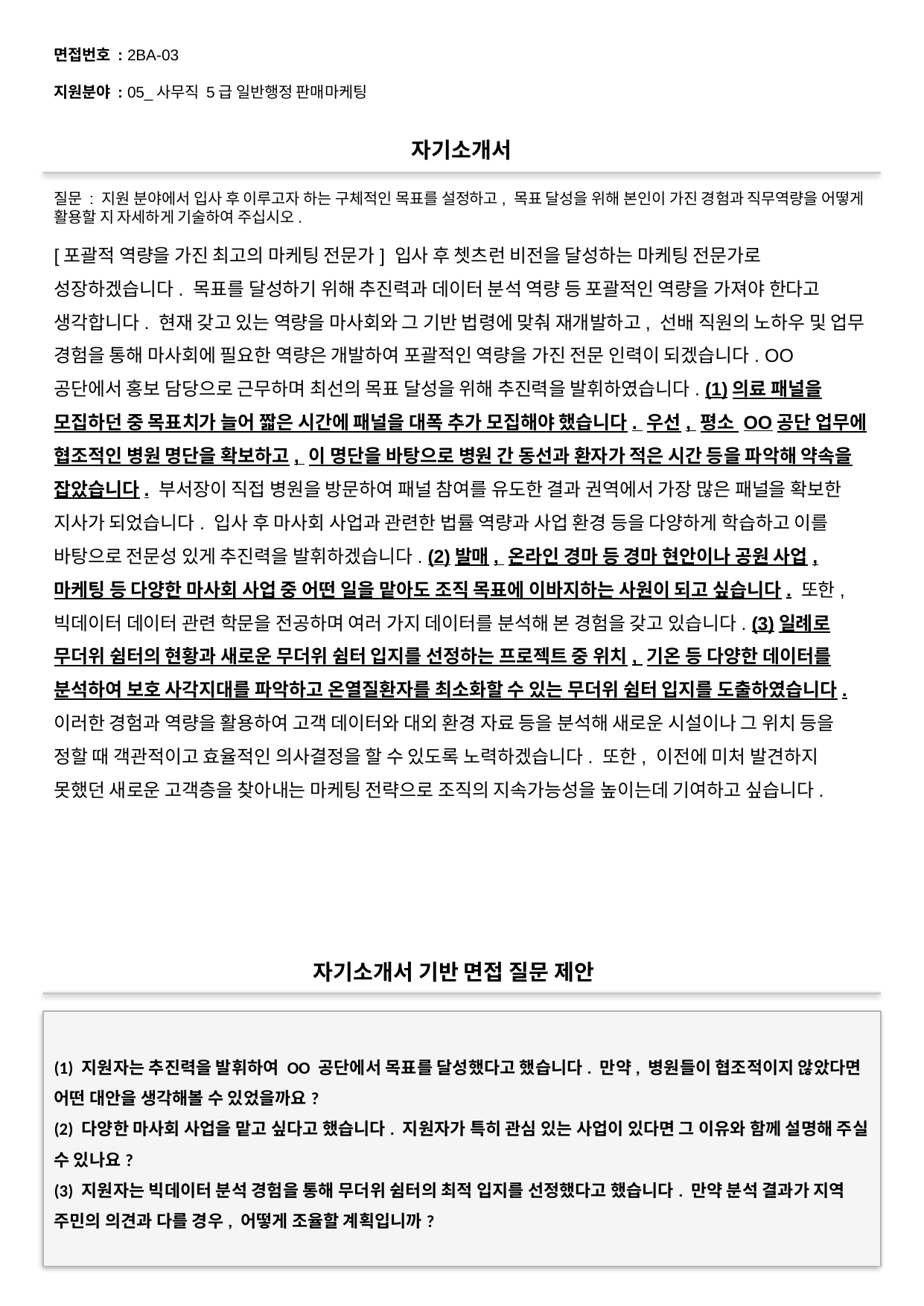

면접번호 : 2BA-03

지원분야 : 05_사무직 5급 일반행정 판매마케팅
#

자기소개서

질문 : 지원 분야에서 입사 후 이루고자 하는 구체적인 목표를 설정하고, 목표 달성을 위해 본인이 가진 경험과 직무역량을 어떻게 활용할 지 자세하게 기술하여 주십시오.

[포괄적 역량을 가진 최고의 마케팅 전문가] 입사 후 쳇츠런 비전을 달성하는 마케팅 전문가로 성장하겠습니다. 목표를 달성하기 위해 추진력과 데이터 분석 역량 등 포괄적인 역량을 가져야 한다고 생각합니다. 현재 갖고 있는 역량을 마사회와 그 기반 법령에 맞춰 재개발하고, 선배 직원의 노하우 및 업무 경험을 통해 마사회에 필요한 역량은 개발하여 포괄적인 역량을 가진 전문 인력이 되겠습니다. OO 공단에서 홍보 담당으로 근무하며 최선의 목표 달성을 위해 추진력을 발휘하였습니다. (1)의료 패널을 모집하던 중 목표치가 늘어 짧은 시간에 패널을 대폭 추가 모집해야 했습니다. 우선, 평소 OO공단 업무에 협조적인 병원 명단을 확보하고, 이 명단을 바탕으로 병원 간 동선과 환자가 적은 시간 등을 파악해 약속을 잡았습니다. 부서장이 직접 병원을 방문하여 패널 참여를 유도한 결과 권역에서 가장 많은 패널을 확보한 지사가 되었습니다. 입사 후 마사회 사업과 관련한 법률 역량과 사업 환경 등을 다양하게 학습하고 이를 바탕으로 전문성 있게 추진력을 발휘하겠습니다. (2)발매, 온라인 경마 등 경마 현안이나 공원 사업, 마케팅 등 다양한 마사회 사업 중 어떤 일을 맡아도 조직 목표에 이바지하는 사원이 되고 싶습니다. 또한, 빅데이터 데이터 관련 학문을 전공하며 여러 가지 데이터를 분석해 본 경험을 갖고 있습니다. (3)일례로 무더위 쉼터의 현황과 새로운 무더위 쉼터 입지를 선정하는 프로젝트 중 위치, 기온 등 다양한 데이터를 분석하여 보호 사각지대를 파악하고 온열질환자를 최소화할 수 있는 무더위 쉼터 입지를 도출하였습니다. 이러한 경험과 역량을 활용하여 고객 데이터와 대외 환경 자료 등을 분석해 새로운 시설이나 그 위치 등을 정할 때 객관적이고 효율적인 의사결정을 할 수 있도록 노력하겠습니다. 또한, 이전에 미처 발견하지 못했던 새로운 고객층을 찾아내는 마케팅 전략으로 조직의 지속가능성을 높이는데 기여하고 싶습니다.

자기소개서 기반 면접 질문 제안

(1) 지원자는 추진력을 발휘하여 OO 공단에서 목표를 달성했다고 했습니다. 만약, 병원들이 협조적이지 않았다면 어떤 대안을 생각해볼 수 있었을까요?
(2) 다양한 마사회 사업을 맡고 싶다고 했습니다. 지원자가 특히 관심 있는 사업이 있다면 그 이유와 함께 설명해 주실 수 있나요?
(3) 지원자는 빅데이터 분석 경험을 통해 무더위 쉼터의 최적 입지를 선정했다고 했습니다. 만약 분석 결과가 지역 주민의 의견과 다를 경우, 어떻게 조율할 계획입니까?